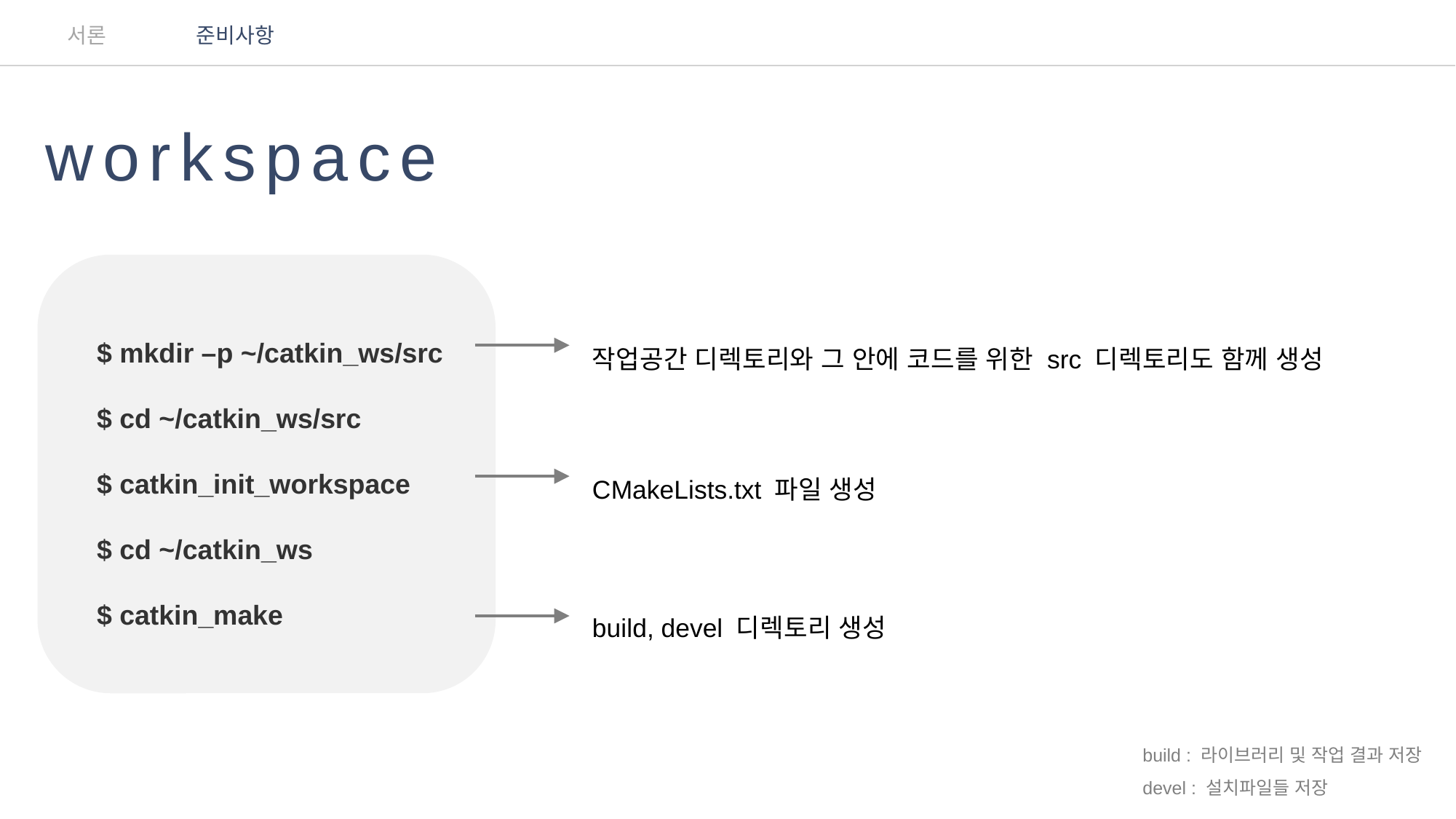

서론
준비사항
workspace

작업공간 디렉토리와 그 안에 코드를 위한 src 디렉토리도 함께 생성
$ mkdir –p ~/catkin_ws/src
$ cd ~/catkin_ws/src
$ catkin_init_workspace
$ cd ~/catkin_ws
$ catkin_make
CMakeLists.txt 파일 생성
build, devel 디렉토리 생성
 build : 라이브러리 및 작업 결과 저장
 devel : 설치파일들 저장